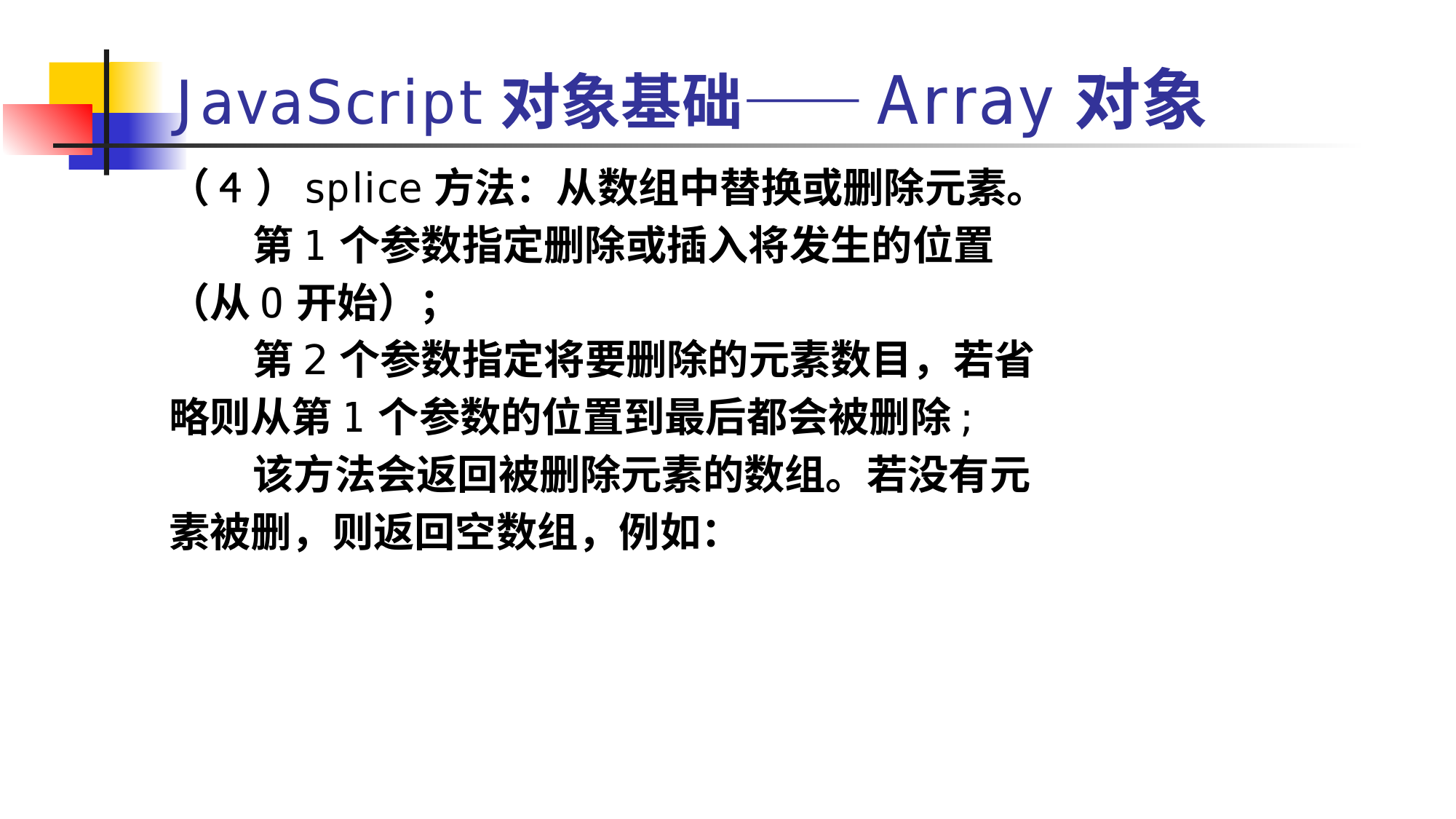

JavaScript对象基础——Array对象
（4）splice方法：从数组中替换或删除元素。
        第1个参数指定删除或插入将发生的位置
（从0开始）；
        第2个参数指定将要删除的元素数目，若省
略则从第1个参数的位置到最后都会被删除;
        该方法会返回被删除元素的数组。若没有元
素被删，则返回空数组，例如：